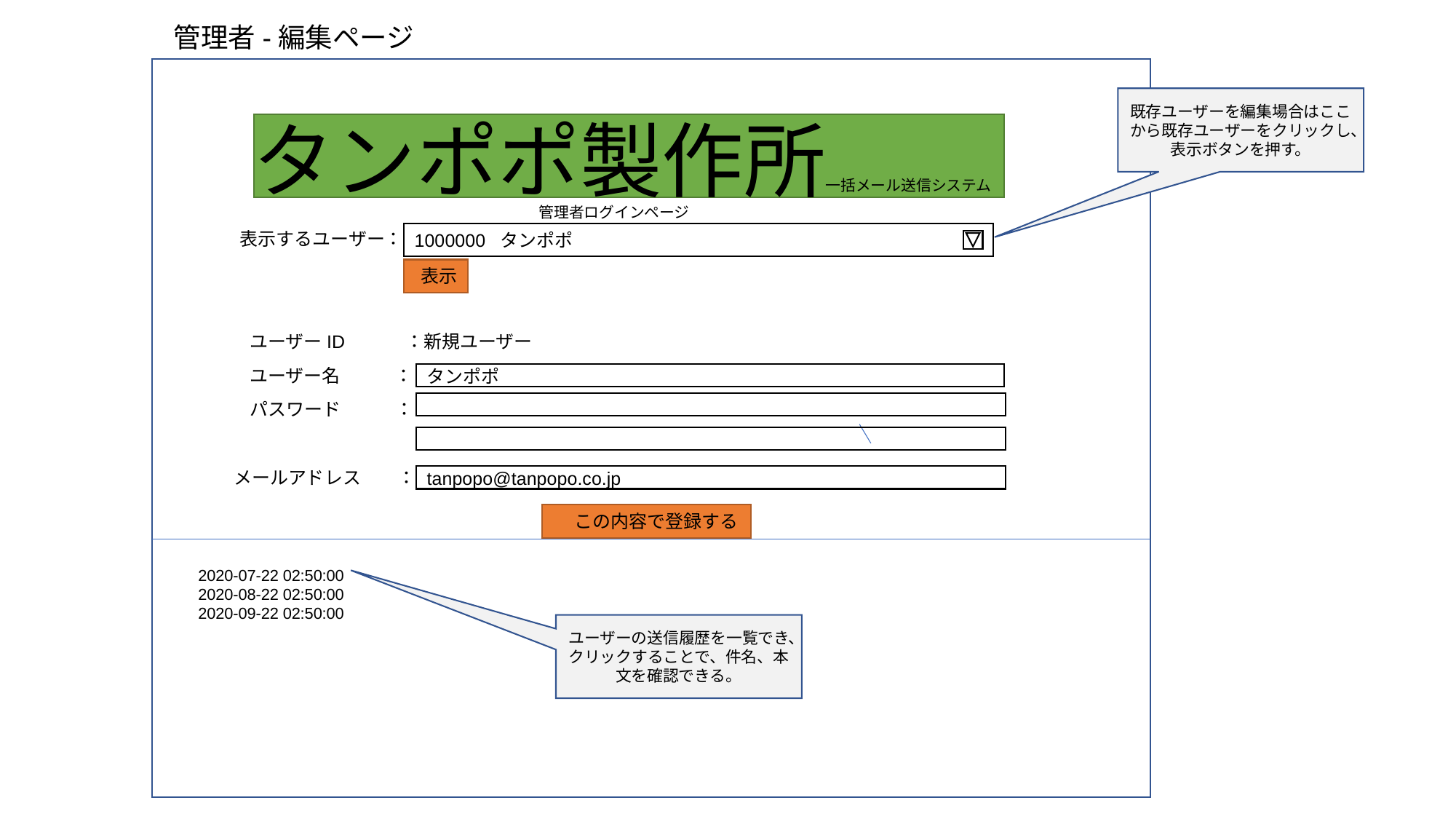

管理者-編集ページ

既存ユーザーを編集場合はここから既存ユーザーをクリックし、表示ボタンを押す。
タンポポ製作所一括メール送信システム

管理者ログインページ
表示するユーザー：
1000000  タンポポ

表示
ユーザーID
：新規ユーザー
ユーザー名　　　：
タンポポ
パスワード　　　：

メールアドレス　　：
tanpopo@tanpopo.co.jp

この内容で登録する
2020-07-22 02:50:00
2020-08-22 02:50:00
2020-09-22 02:50:00
ユーザーの送信履歴を一覧でき、クリックすることで、件名、本文を確認できる。